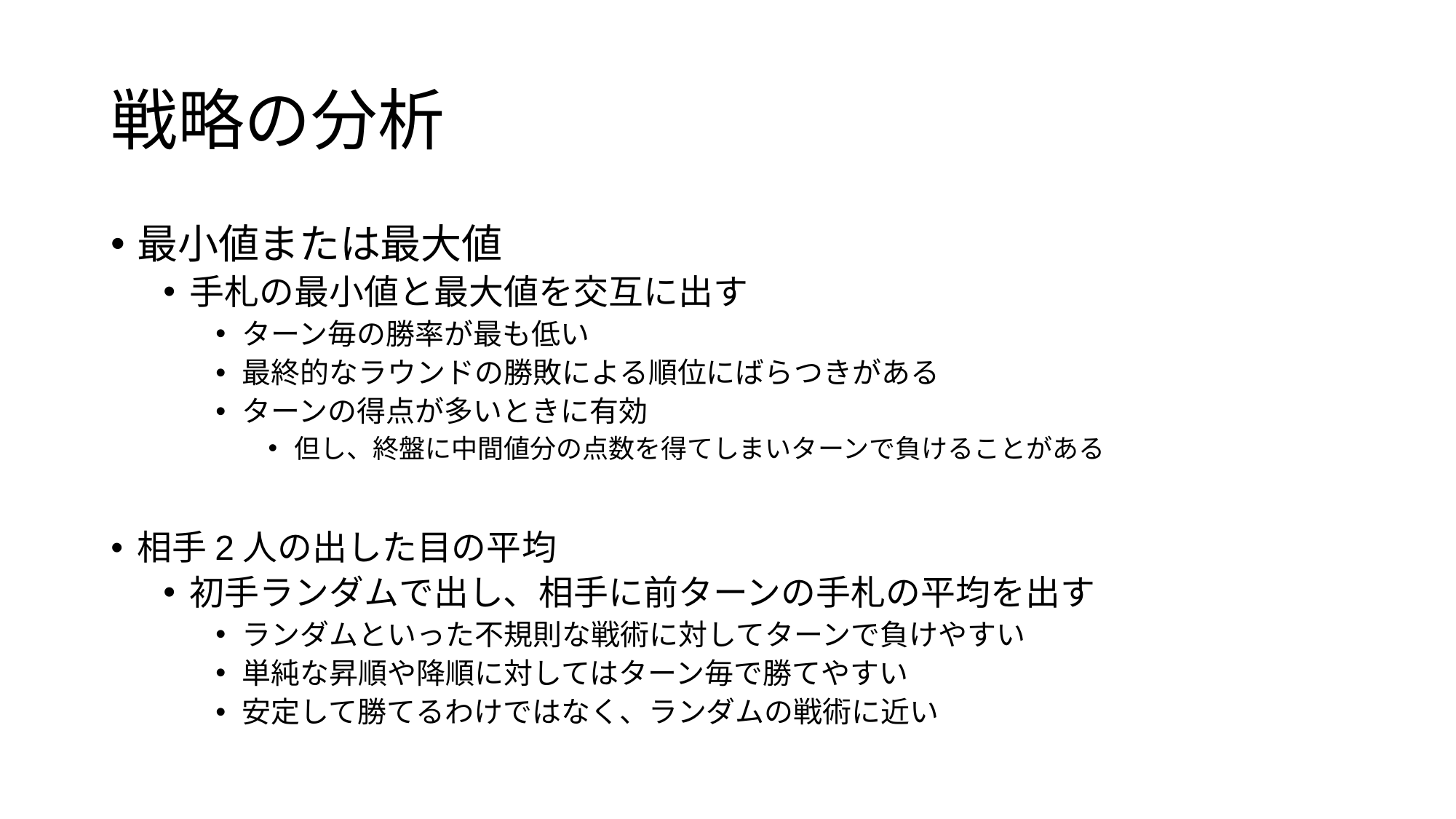

# 戦略の分析
最小値または最大値
手札の最小値と最大値を交互に出す
ターン毎の勝率が最も低い
最終的なラウンドの勝敗による順位にばらつきがある
ターンの得点が多いときに有効
但し、終盤に中間値分の点数を得てしまいターンで負けることがある

相手2人の出した目の平均
初手ランダムで出し、相手に前ターンの手札の平均を出す
ランダムといった不規則な戦術に対してターンで負けやすい
単純な昇順や降順に対してはターン毎で勝てやすい
安定して勝てるわけではなく、ランダムの戦術に近い